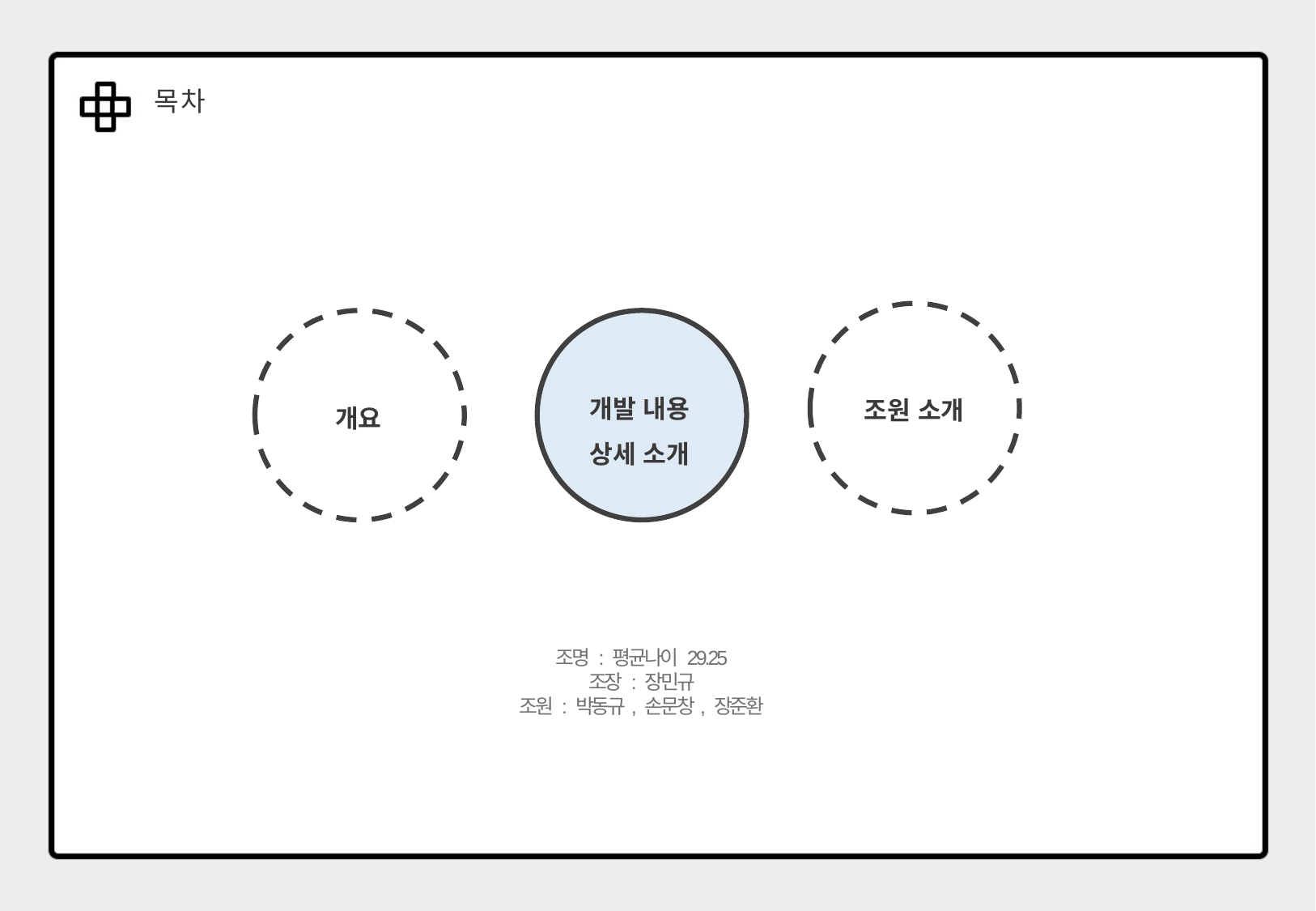

목 차

개발 내용
상세 소개
조원 소개
개요
아모레퍼시픽의 아리따움
폰트를 사용하여
디자인하였습니다
조명 : 평균나이 29.25
조장 : 장민규
조원 : 박동규, 손문창, 장준환